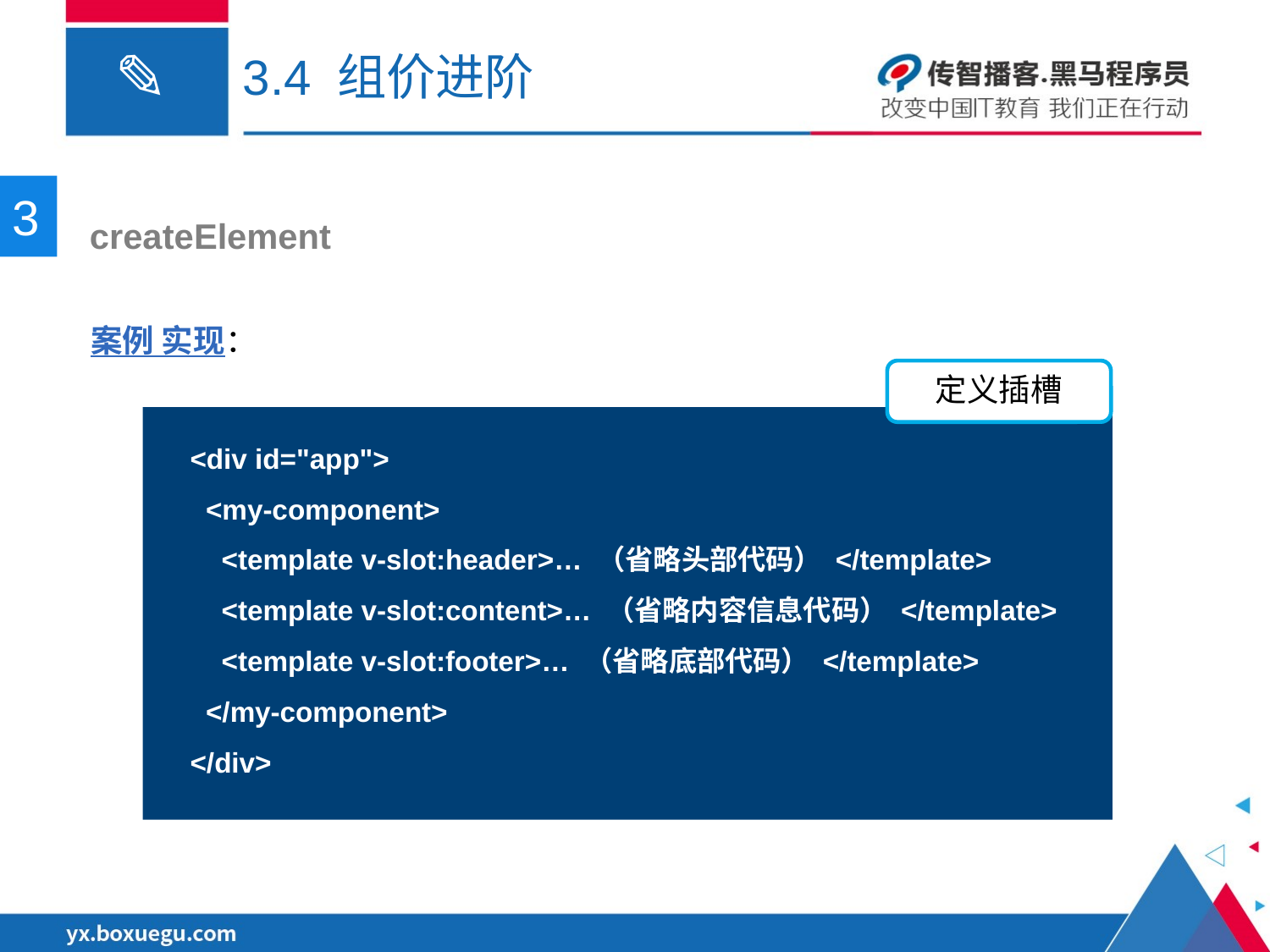

# 3.4 组价进阶

3
  createElement
案例 实现：
定义插槽

<div id="app">
  <my-component>
    <template v-slot:header>… （省略头部代码） </template>
    <template v-slot:content>… （省略内容信息代码） </template>
    <template v-slot:footer>… （省略底部代码） </template>
  </my-component>
</div>